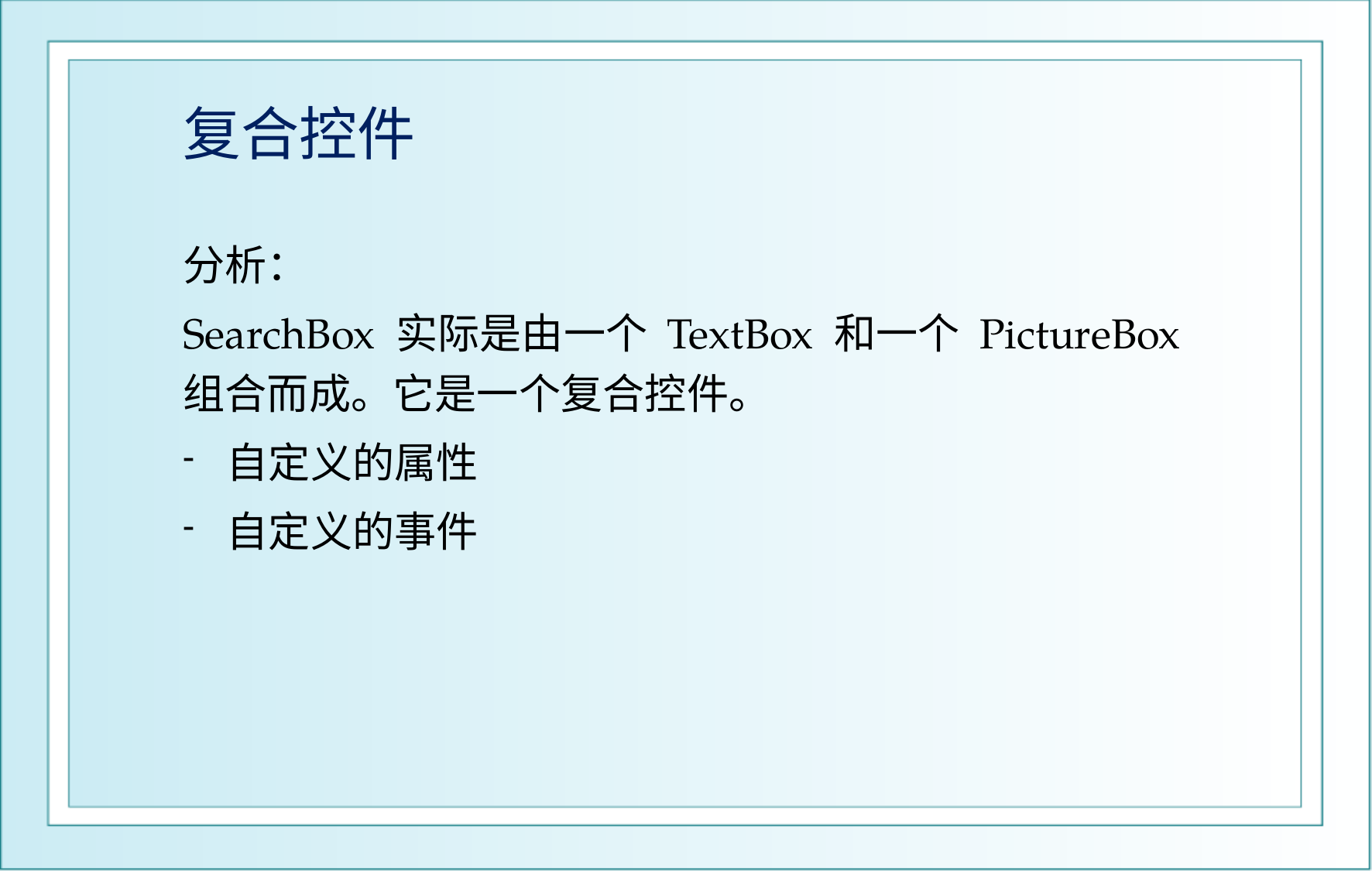

# 复合控件
分析：
SearchBox 实际是由一个 TextBox 和一个 PictureBox 组合而成。它是一个复合控件。
自定义的属性
自定义的事件